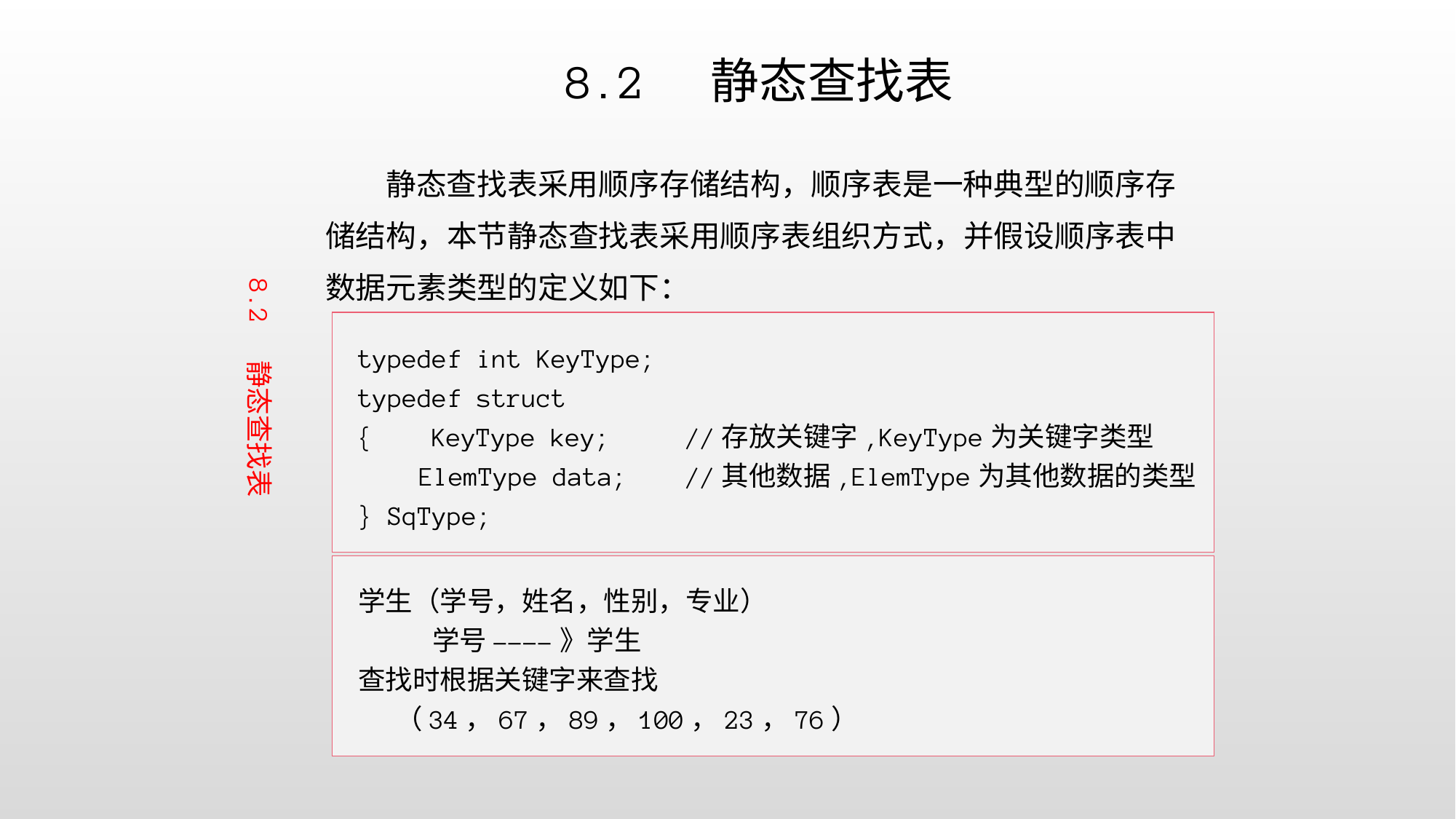

8.2  静态查找表
　　静态查找表采用顺序存储结构，顺序表是一种典型的顺序存储结构，本节静态查找表采用顺序表组织方式，并假设顺序表中数据元素类型的定义如下：
8.2  静态查找表
typedef int KeyType;
typedef struct
{　   KeyType key;	//存放关键字,KeyType为关键字类型
　　ElemType data;	//其他数据,ElemType为其他数据的类型
} SqType;
学生（学号，姓名，性别，专业）
           学号----》学生
查找时根据关键字来查找
     （34，67，89，100，23，76）